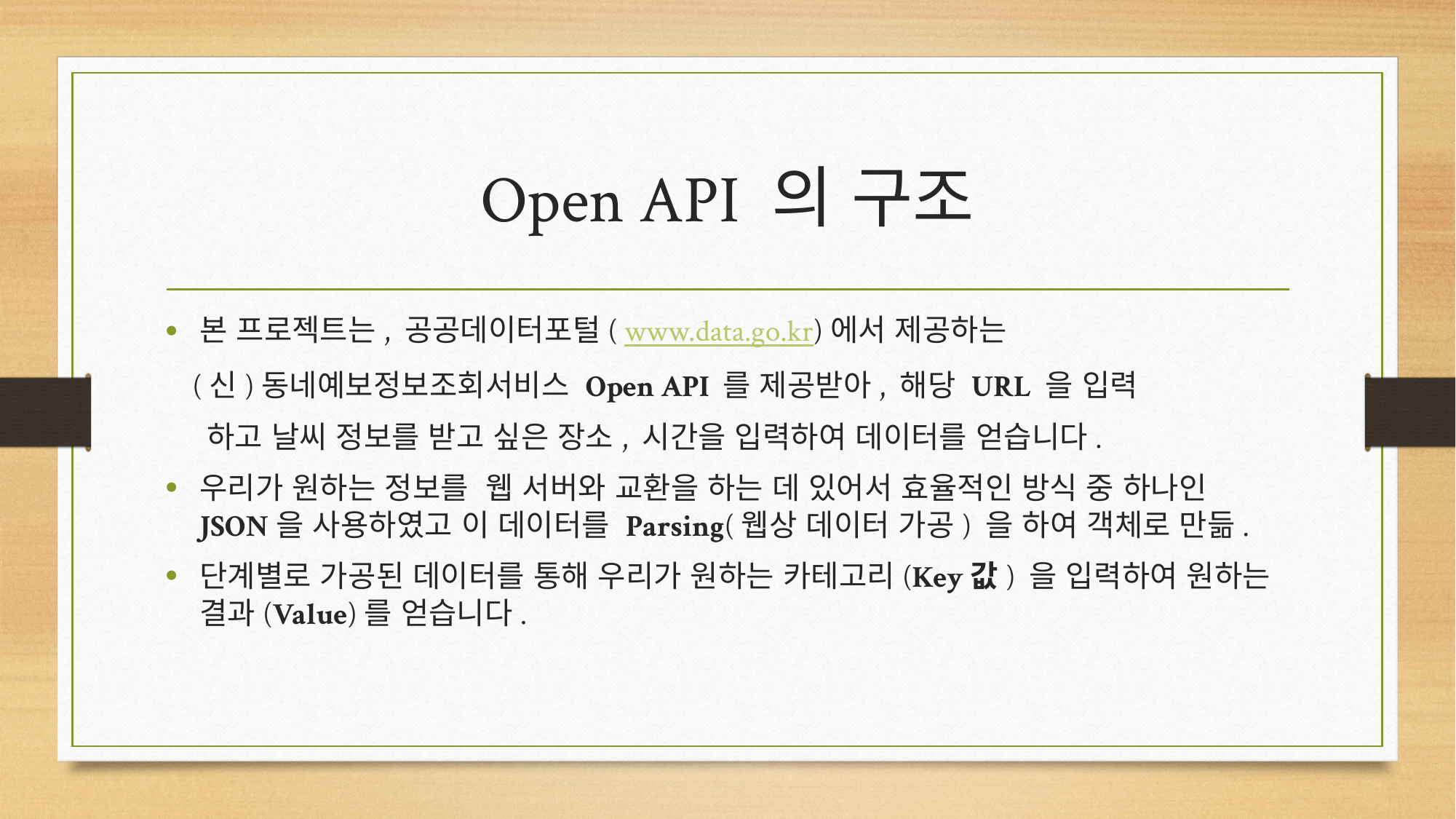

# Open API 의 구조
본 프로젝트는, 공공데이터포털( www.data.go.kr)에서 제공하는
    (신)동네예보정보조회서비스 Open API 를 제공받아, 해당 URL 을 입력
    하고 날씨 정보를 받고 싶은 장소, 시간을 입력하여 데이터를 얻습니다.
우리가 원하는 정보를  웹 서버와 교환을 하는 데 있어서 효율적인 방식 중 하나인 JSON을 사용하였고 이 데이터를 Parsing(웹상 데이터 가공) 을 하여 객체로 만듦.
단계별로 가공된 데이터를 통해 우리가 원하는 카테고리(Key값) 을 입력하여 원하는 결과(Value)를 얻습니다.